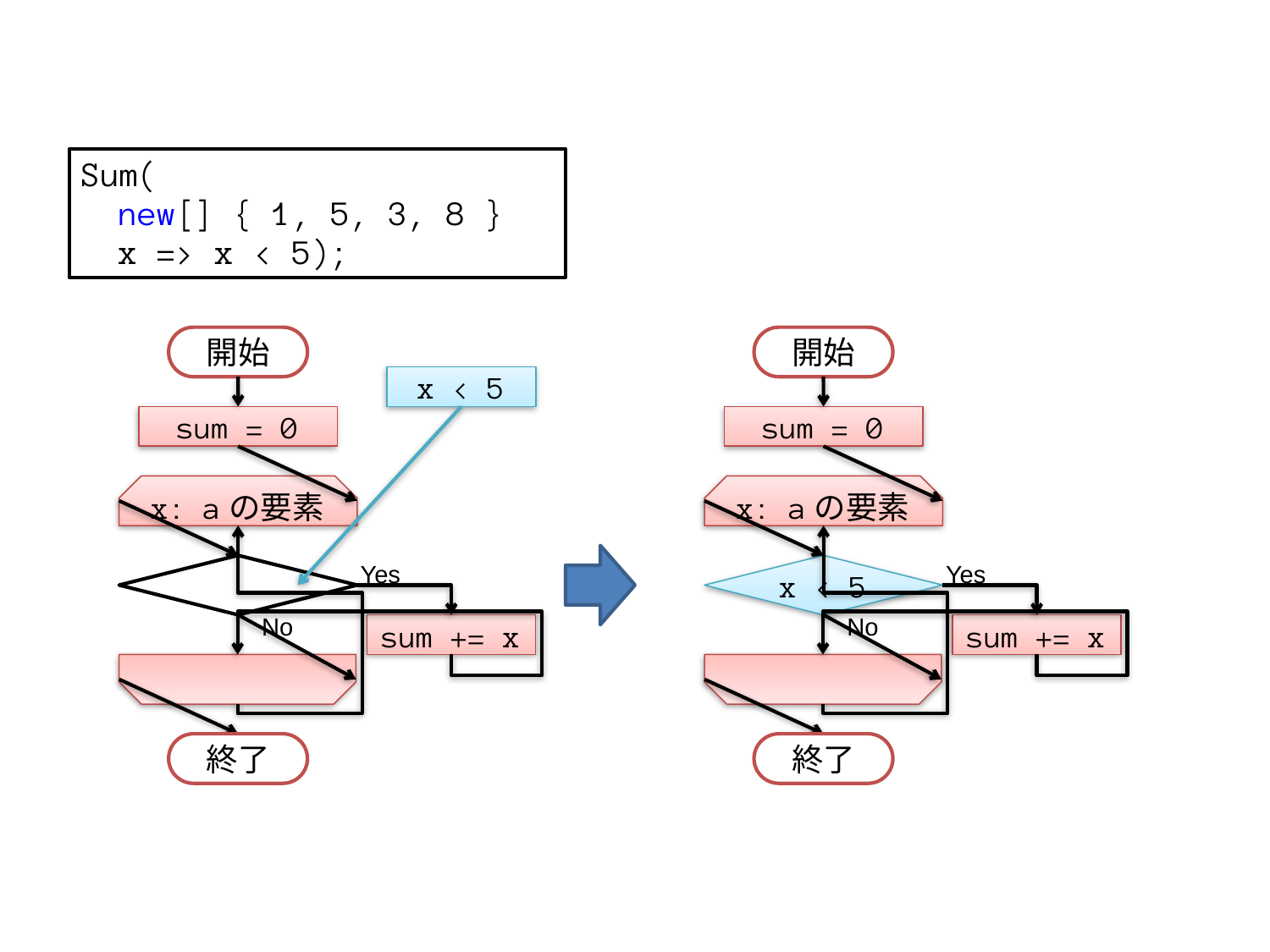

Sum(
	new[] { 1, 5, 3, 8 }
	x => x < 5);
開始
開始
x < 5
sum = 0
sum = 0
x: aの要素
x: aの要素

Yes
Yes

x < 5
No
No
sum += x
sum += x

終了
終了